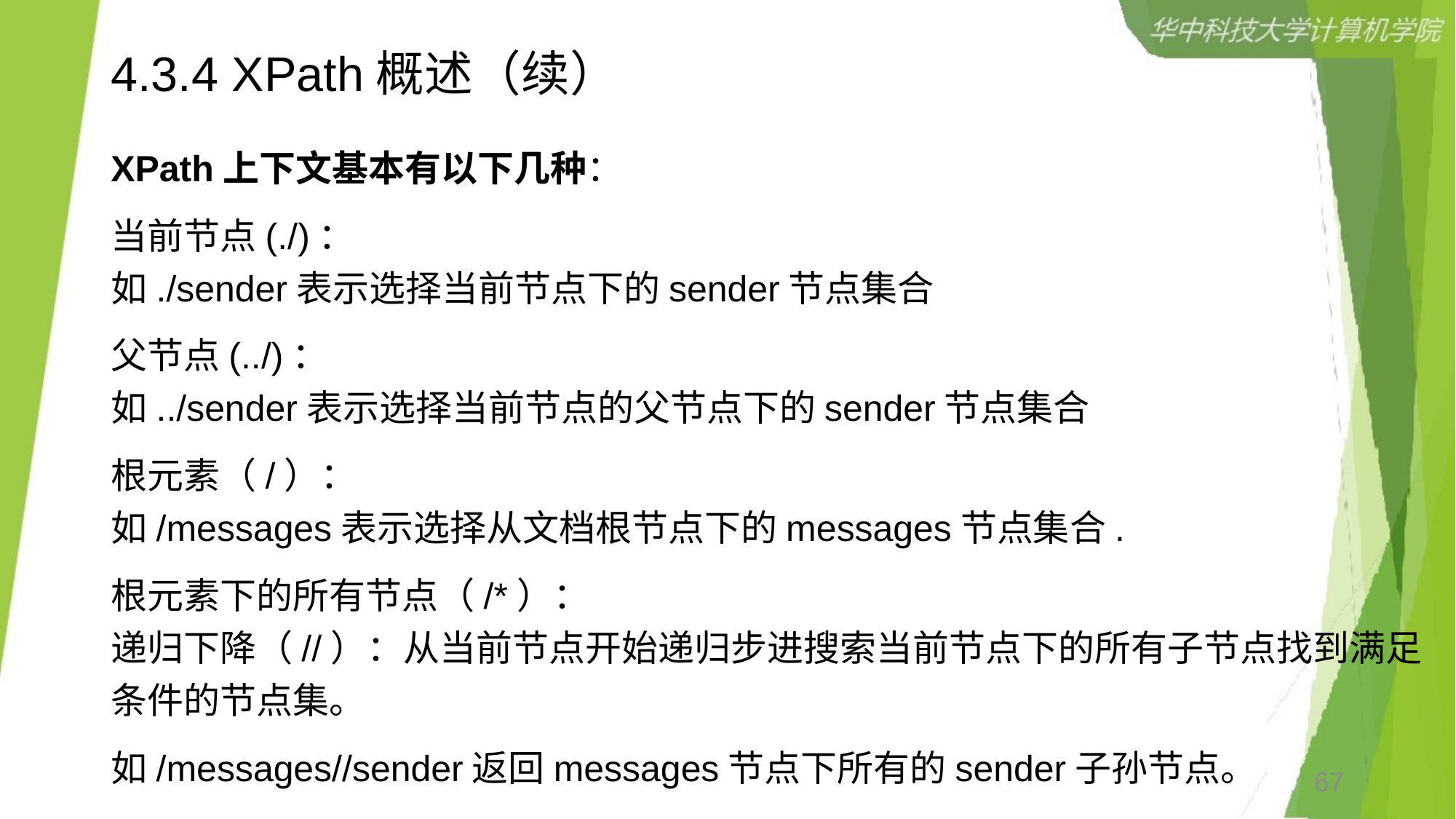

# 4.3.4 XPath概述（续）
XPath上下文基本有以下几种：
当前节点(./)：
如./sender表示选择当前节点下的sender节点集合
父节点(../)：
如../sender表示选择当前节点的父节点下的sender节点集合
根元素（/）：
如/messages表示选择从文档根节点下的messages节点集合.
根元素下的所有节点（/*）：
递归下降（//）：从当前节点开始递归步进搜索当前节点下的所有子节点找到满足条件的节点集。
如/messages//sender返回messages节点下所有的sender子孙节点。
67